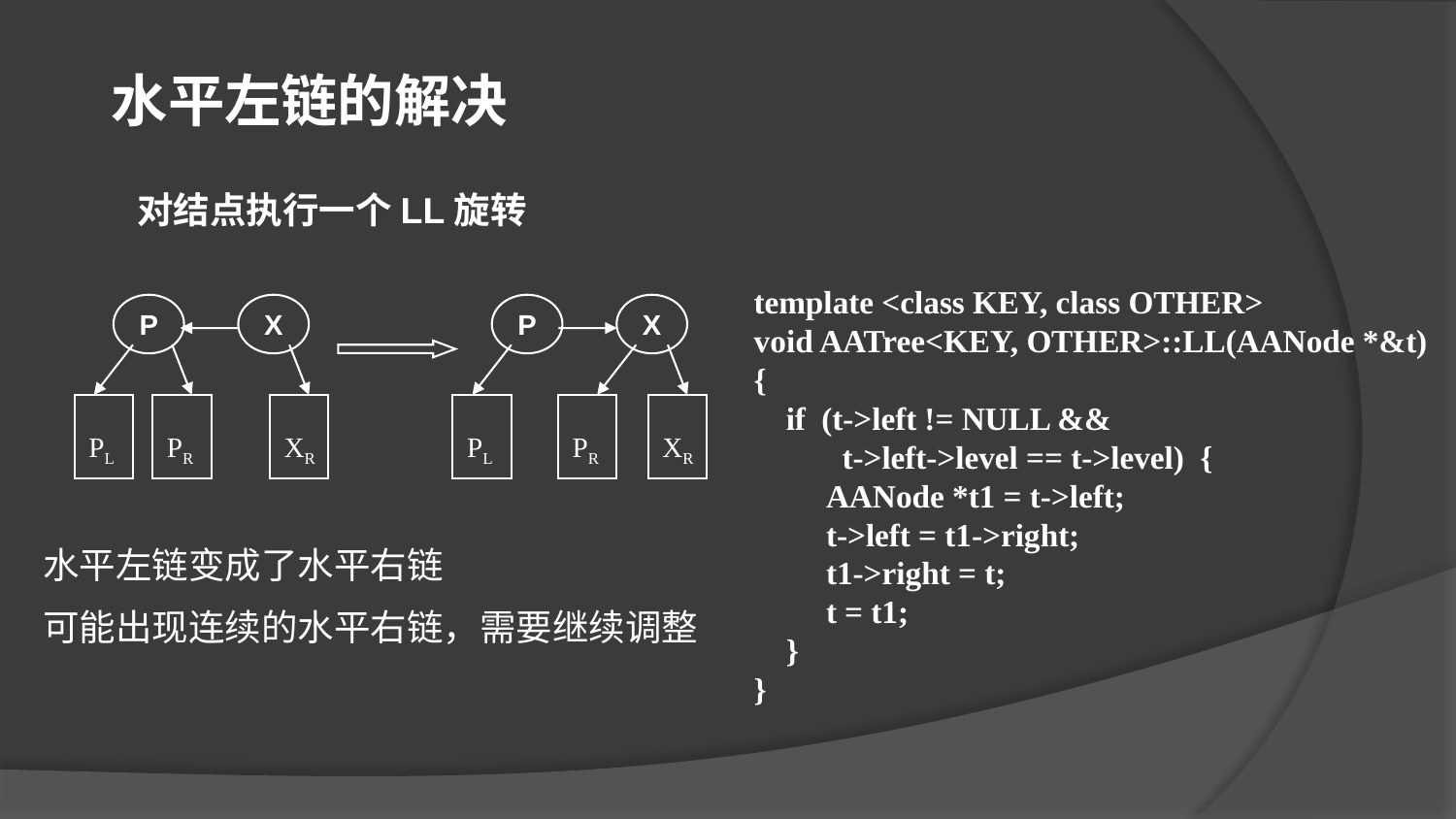

水平左链的解决
对结点执行一个LL旋转
template <class KEY, class OTHER>
void AATree<KEY, OTHER>::LL(AANode *&t)
{
    if  (t->left != NULL &&
           t->left->level == t->level)  {
         AANode *t1 = t->left;
         t->left = t1->right;
         t1->right = t;
         t = t1;
    }
}
P
X
P
X

PL

PR

  XR

PL

PR

  XR
水平左链变成了水平右链
可能出现连续的水平右链，需要继续调整